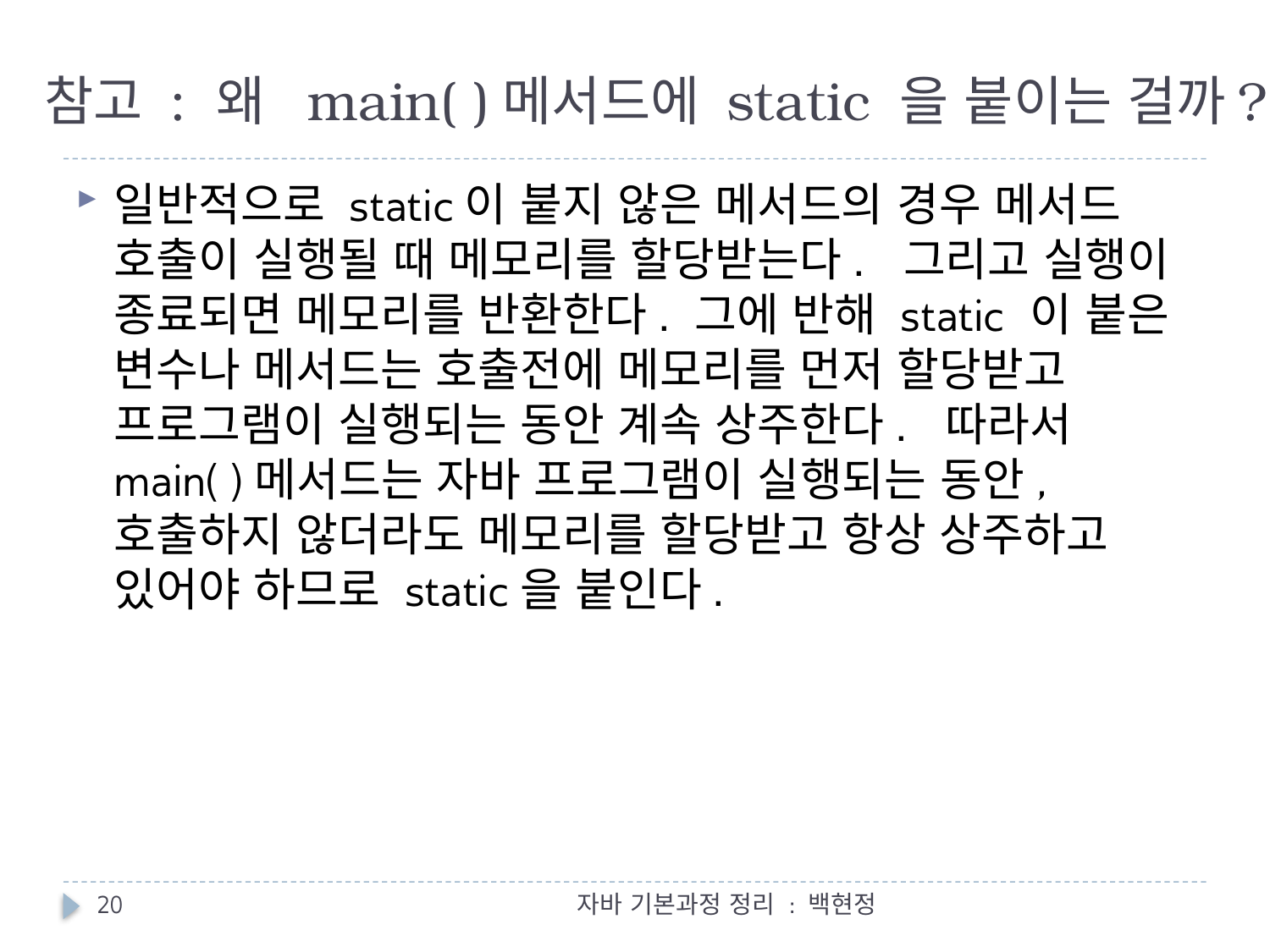

# 참고 : 왜  main( )메서드에 static 을 붙이는 걸까?
일반적으로 static이 붙지 않은 메서드의 경우 메서드 호출이 실행될 때 메모리를 할당받는다.  그리고 실행이 종료되면 메모리를 반환한다. 그에 반해 static 이 붙은 변수나 메서드는 호출전에 메모리를 먼저 할당받고 프로그램이 실행되는 동안 계속 상주한다.  따라서 main( )메서드는 자바 프로그램이 실행되는 동안, 호출하지 않더라도 메모리를 할당받고 항상 상주하고 있어야 하므로 static을 붙인다.
20
자바 기본과정 정리 : 백현정